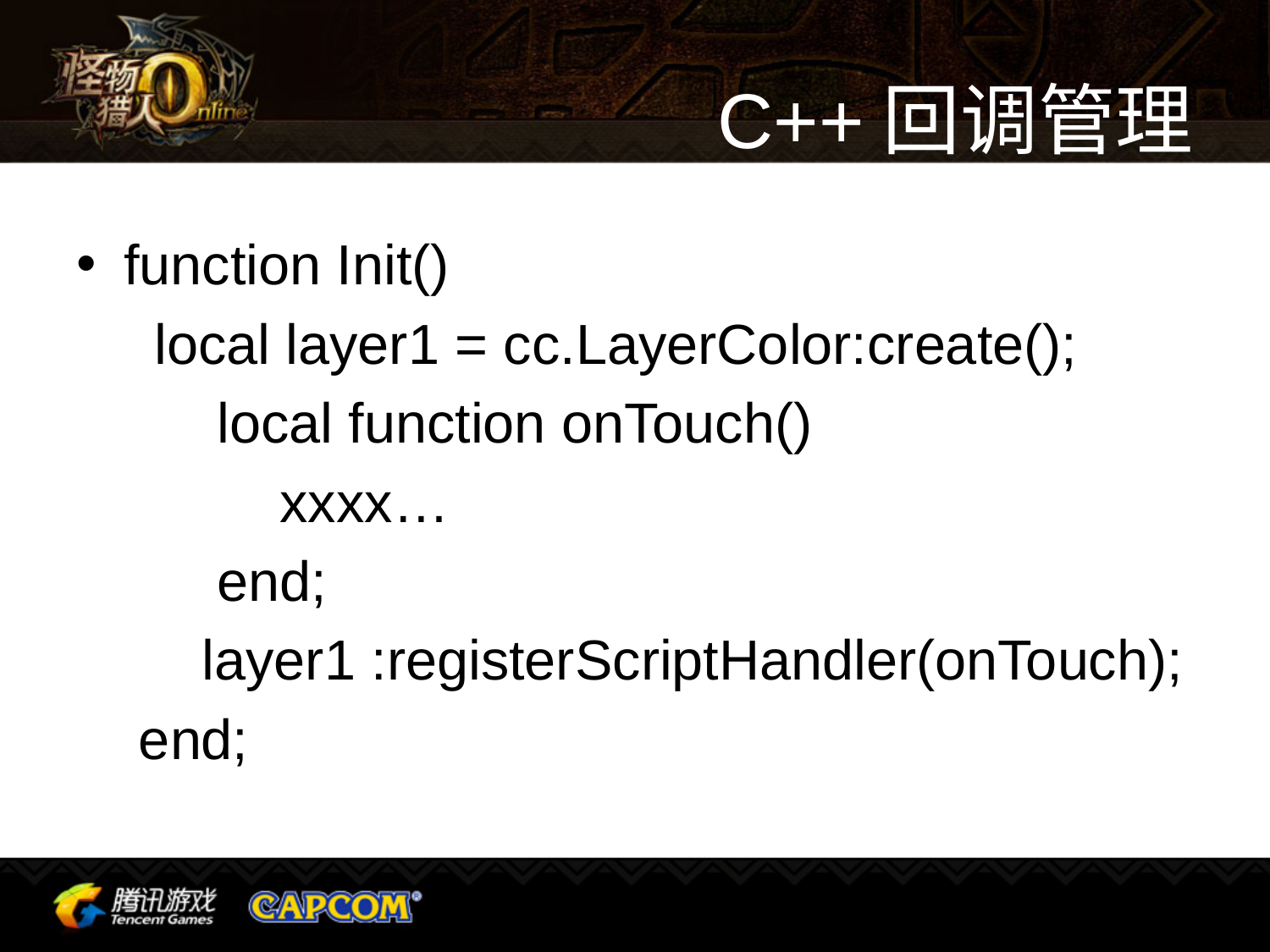

# C++回调管理
function Init()
     local layer1 = cc.LayerColor:create();
         local function onTouch()
             xxxx…
         end;
	     layer1 :registerScriptHandler(onTouch);
    end;